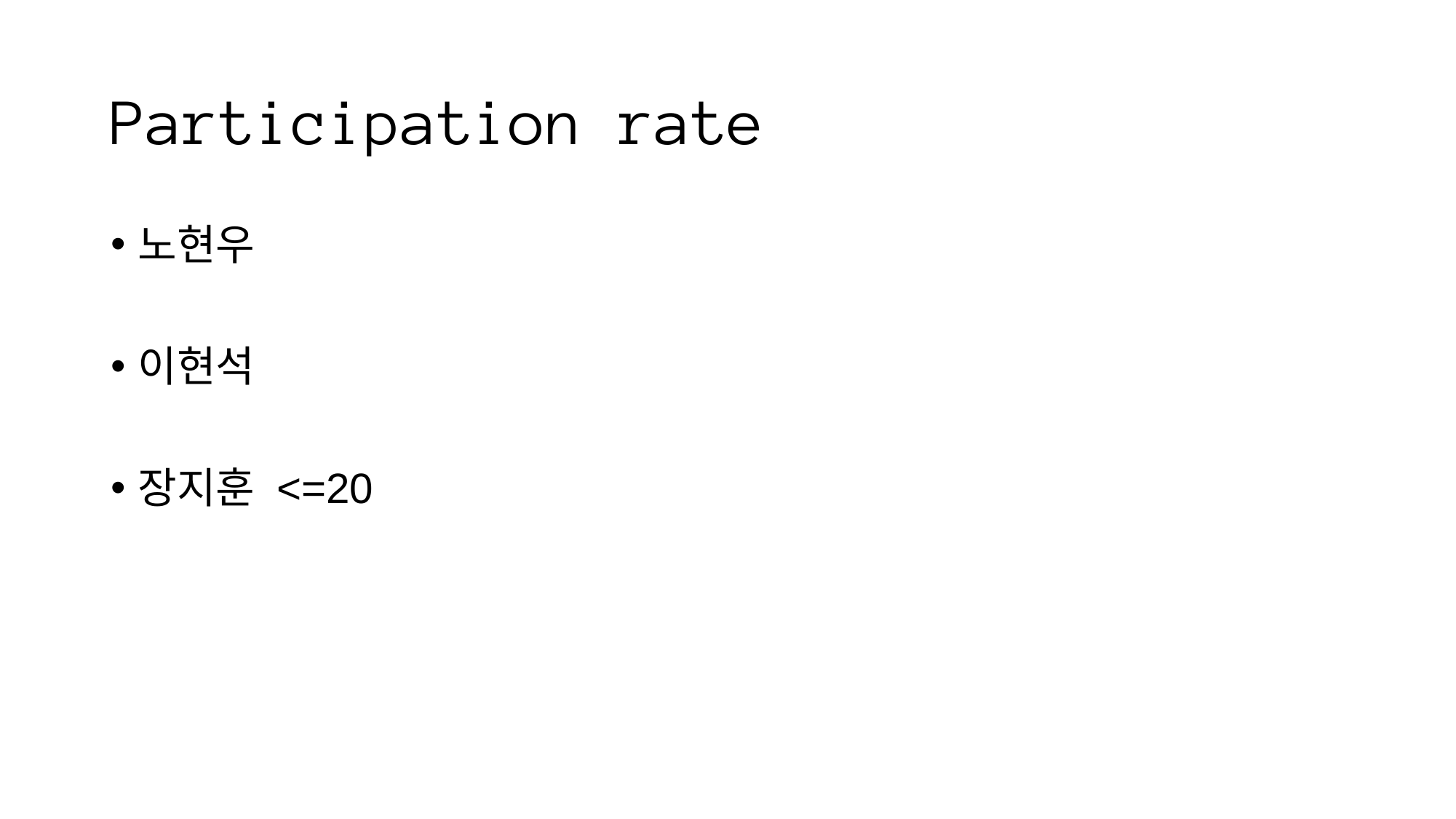

# Participation rate
노현우

이현석

장지훈 <=20